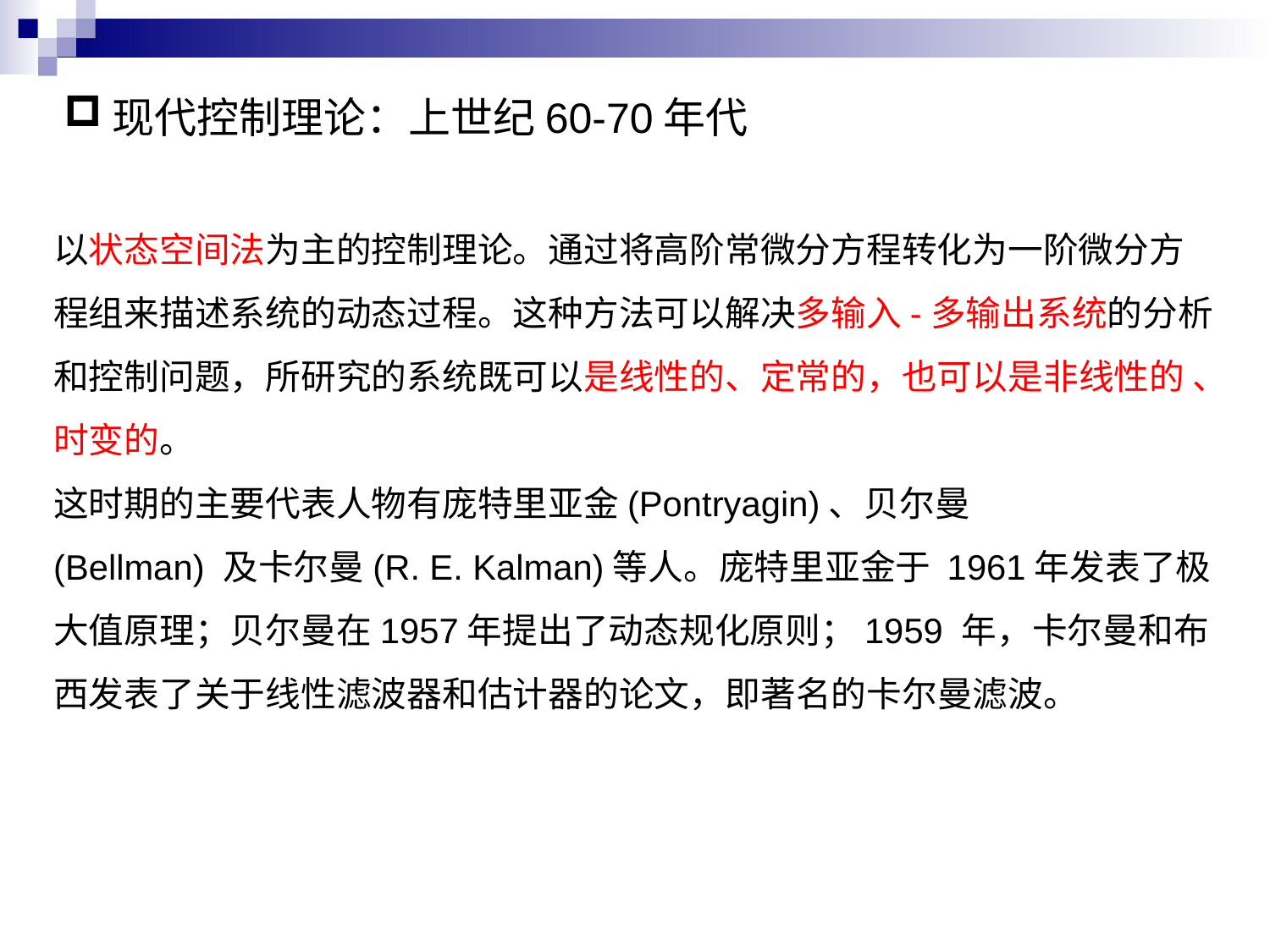

现代控制理论：上世纪60-70年代
以状态空间法为主的控制理论。通过将高阶常微分方程转化为一阶微分方程组来描述系统的动态过程。这种方法可以解决多输入-多输出系统的分析和控制问题，所研究的系统既可以是线性的、定常的，也可以是非线性的 、时变的。
这时期的主要代表人物有庞特里亚金(Pontryagin)、贝尔曼
(Bellman) 及卡尔曼(R. E. Kalman)等人。庞特里亚金于 1961年发表了极大值原理；贝尔曼在1957年提出了动态规化原则；1959 年，卡尔曼和布西发表了关于线性滤波器和估计器的论文，即著名的卡尔曼滤波。
10